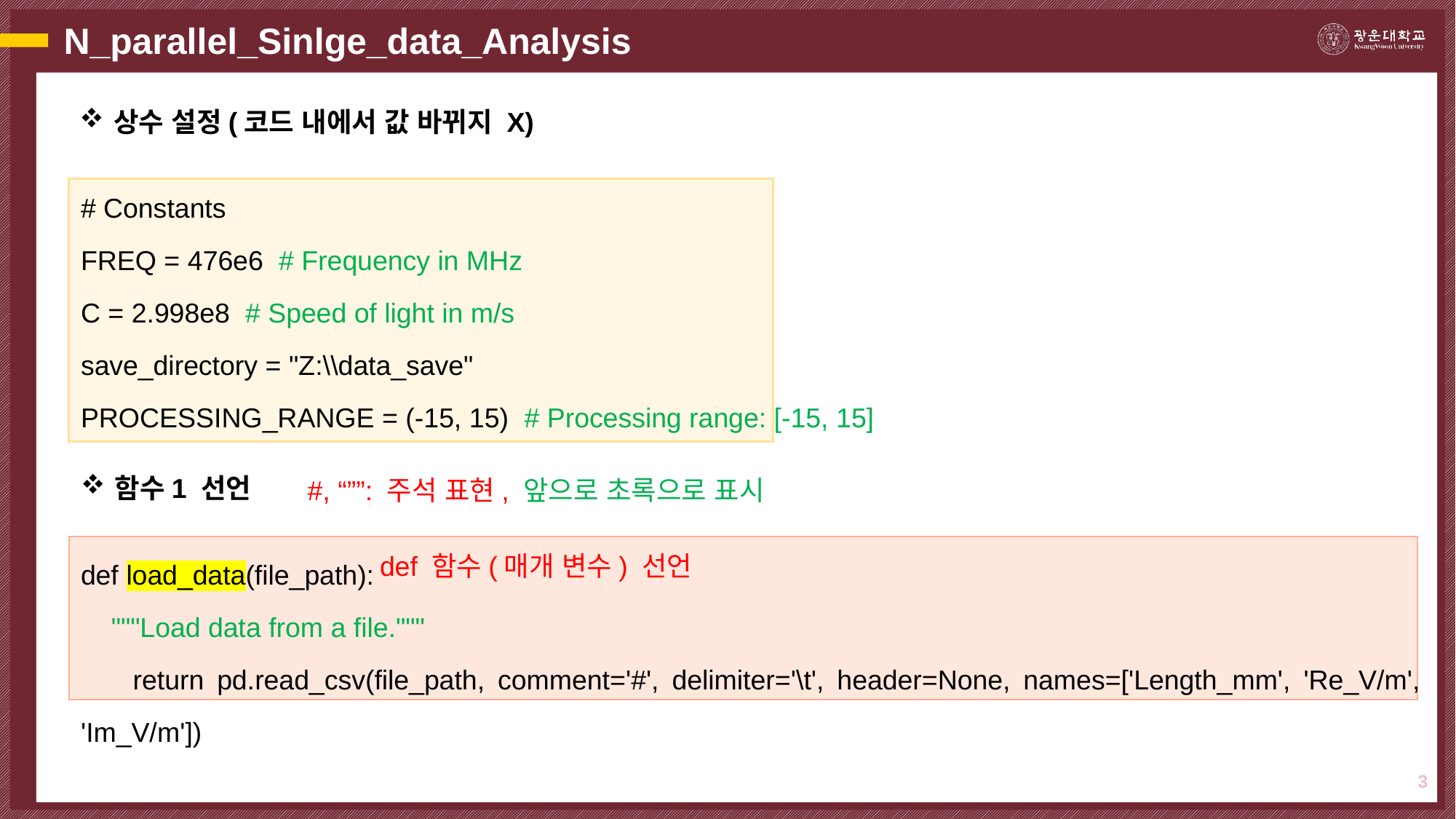

# N_parallel_Sinlge_data_Analysis
상수 설정(코드 내에서 값 바뀌지 X)
# Constants
FREQ = 476e6  # Frequency in MHz
C = 2.998e8  # Speed of light in m/s
save_directory = "Z:\\data_save"
PROCESSING_RANGE = (-15, 15)  # Processing range: [-15, 15]

def load_data(file_path):
    """Load data from a file."""
    return pd.read_csv(file_path, comment='#', delimiter='\t', header=None, names=['Length_mm', 'Re_V/m', 'Im_V/m'])

함수1 선언
#, “””: 주석 표현, 앞으로 초록으로 표시

def 함수(매개 변수) 선언
3